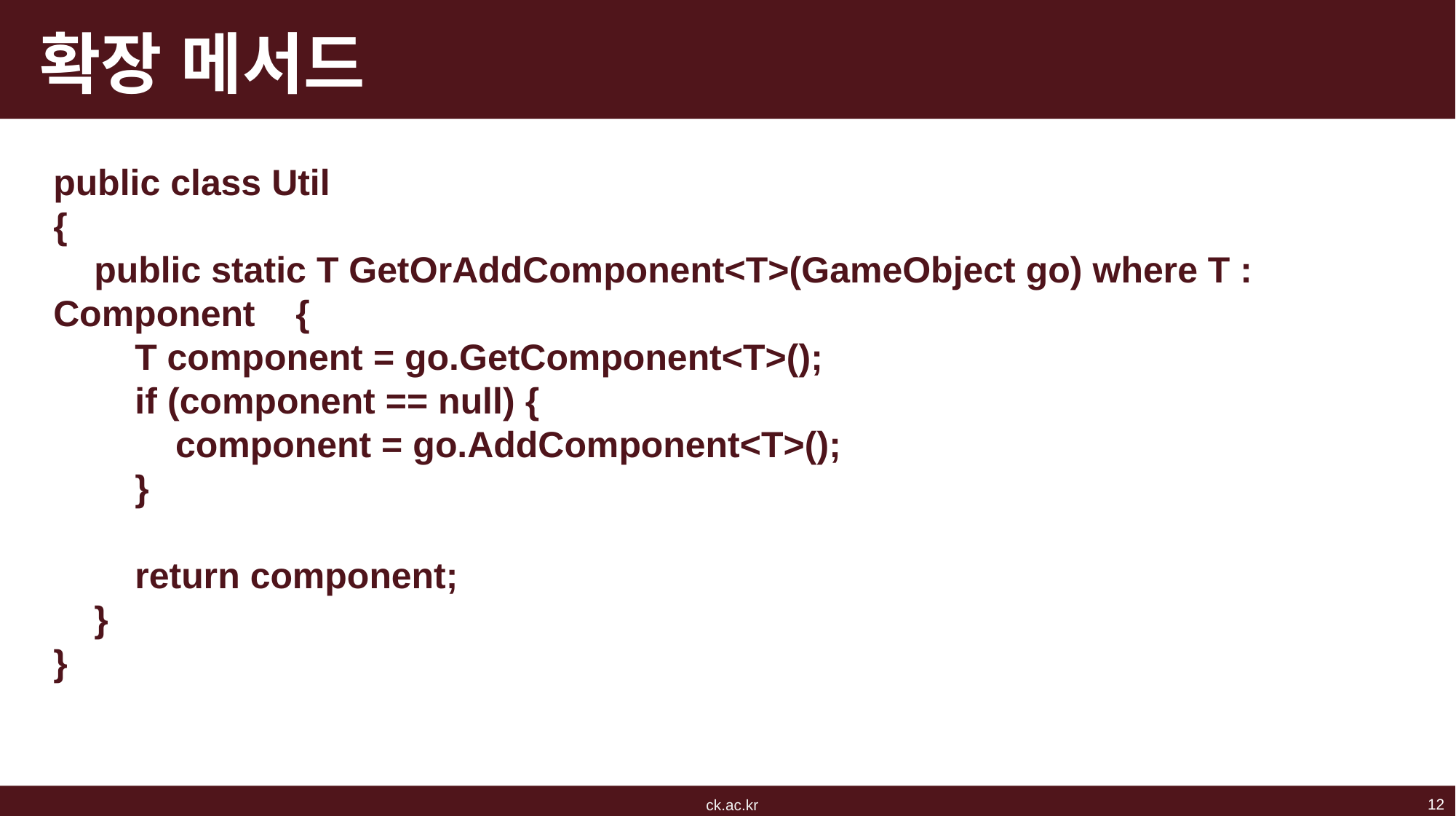

# 확장 메서드
public class Util
{
    public static T GetOrAddComponent<T>(GameObject go) where T : Component    {
        T component = go.GetComponent<T>();
        if (component == null) {
            component = go.AddComponent<T>();
        }

        return component;
    }
}
12
ck.ac.kr